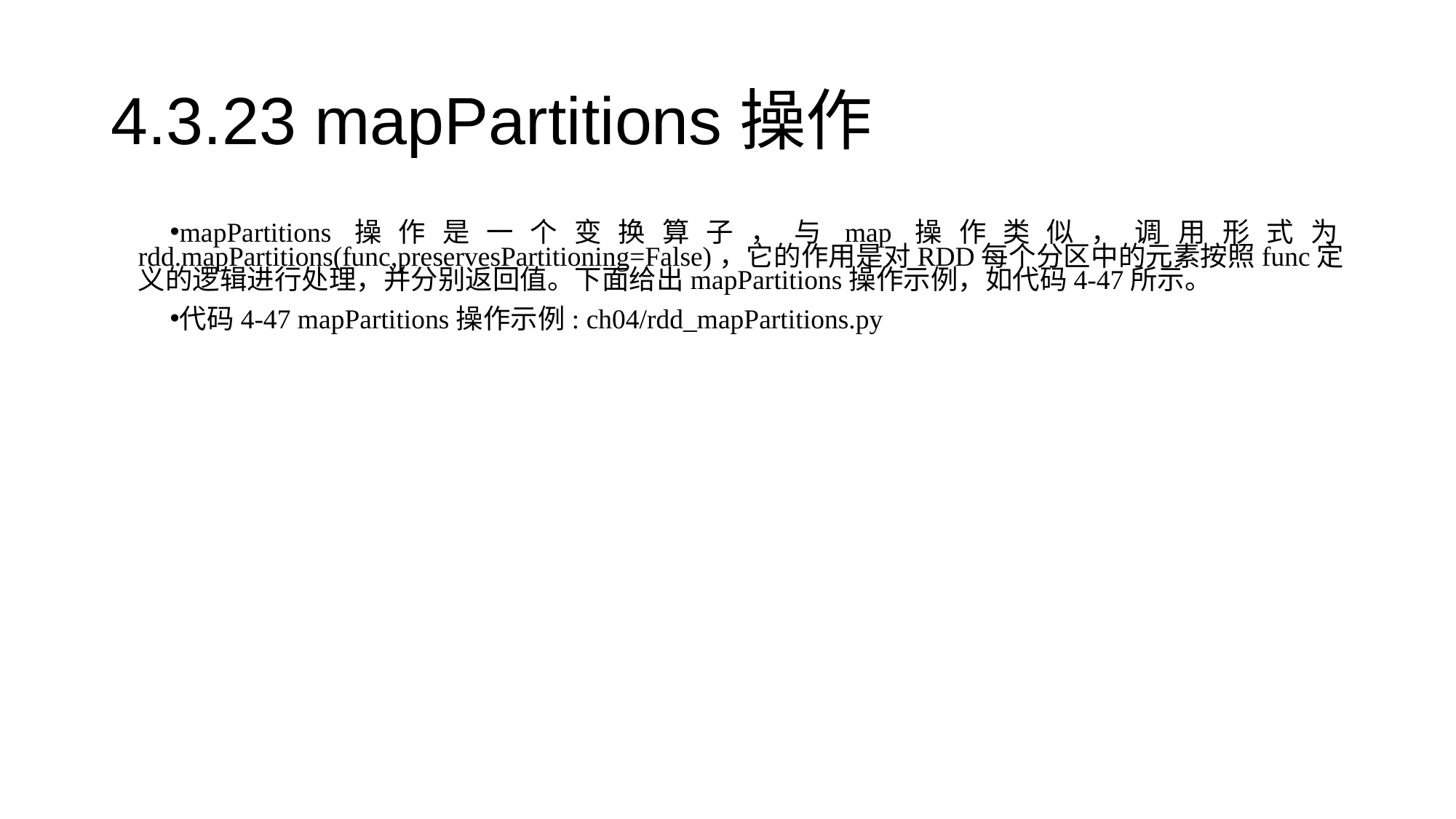

# 4.3.23 mapPartitions操作
mapPartitions操作是一个变换算子，与map操作类似，调用形式为rdd.mapPartitions(func,preservesPartitioning=False)，它的作用是对RDD每个分区中的元素按照func定义的逻辑进行处理，并分别返回值。下面给出mapPartitions操作示例，如代码4-47所示。
代码4-47 mapPartitions操作示例: ch04/rdd_mapPartitions.py